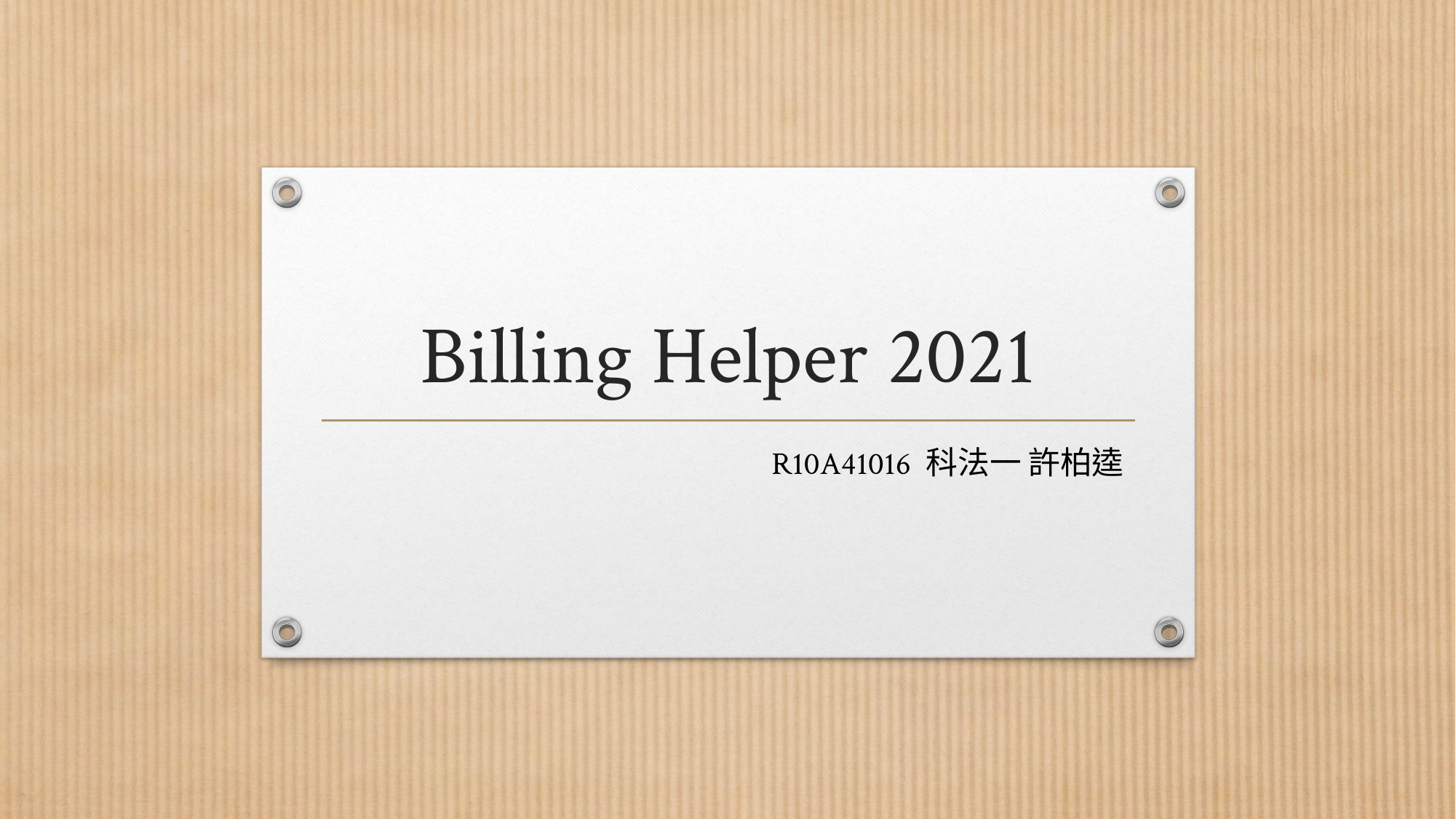

# Billing Helper 2021
R10A41016 科法一 許柏逵